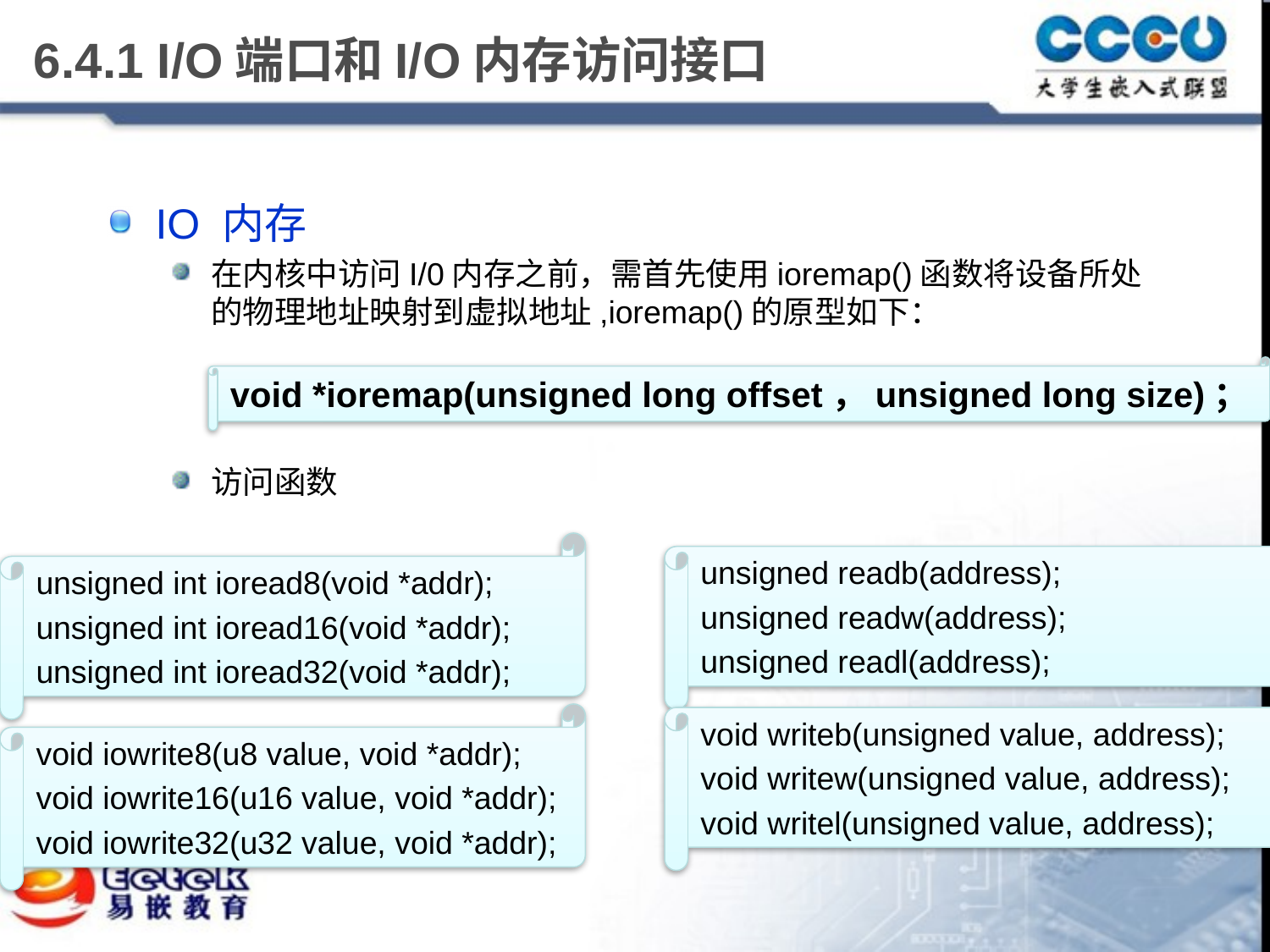

# 6.4.1 I/O端口和I/O内存访问接口
IO 内存
在内核中访问I/0内存之前，需首先使用ioremap()函数将设备所处的物理地址映射到虚拟地址,ioremap()的原型如下：

访问函数

void *ioremap(unsigned long offset，unsigned long size)；
unsigned readb(address);
unsigned readw(address);
unsigned readl(address);
unsigned int ioread8(void *addr);
unsigned int ioread16(void *addr);
unsigned int ioread32(void *addr);
void writeb(unsigned value, address);
void writew(unsigned value, address);
void writel(unsigned value, address);
void iowrite8(u8 value, void *addr);
void iowrite16(u16 value, void *addr);
void iowrite32(u32 value, void *addr);